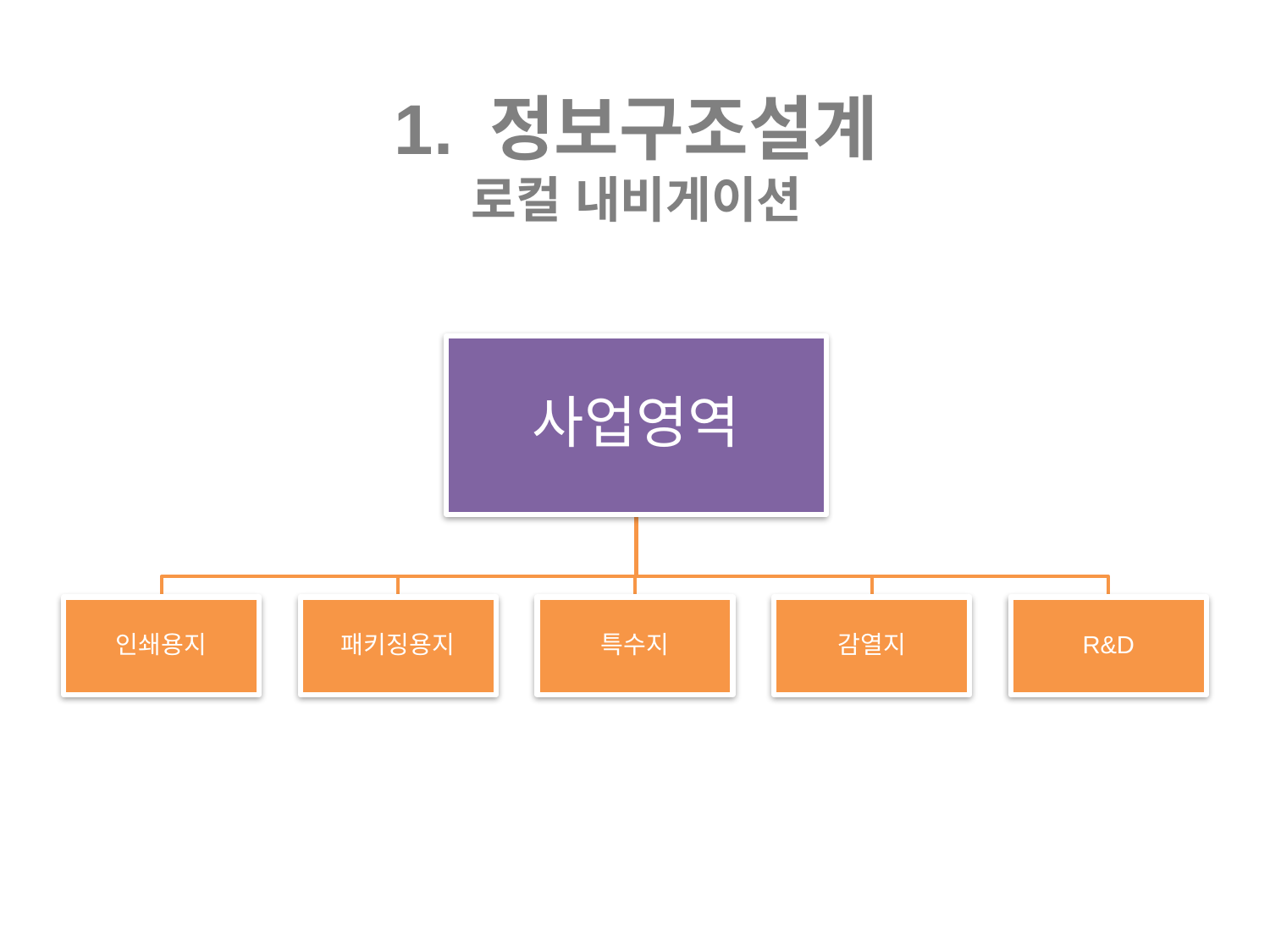

1. 정보구조설계
로컬 내비게이션
사업영역
인쇄용지
패키징용지
특수지
감열지
R&D